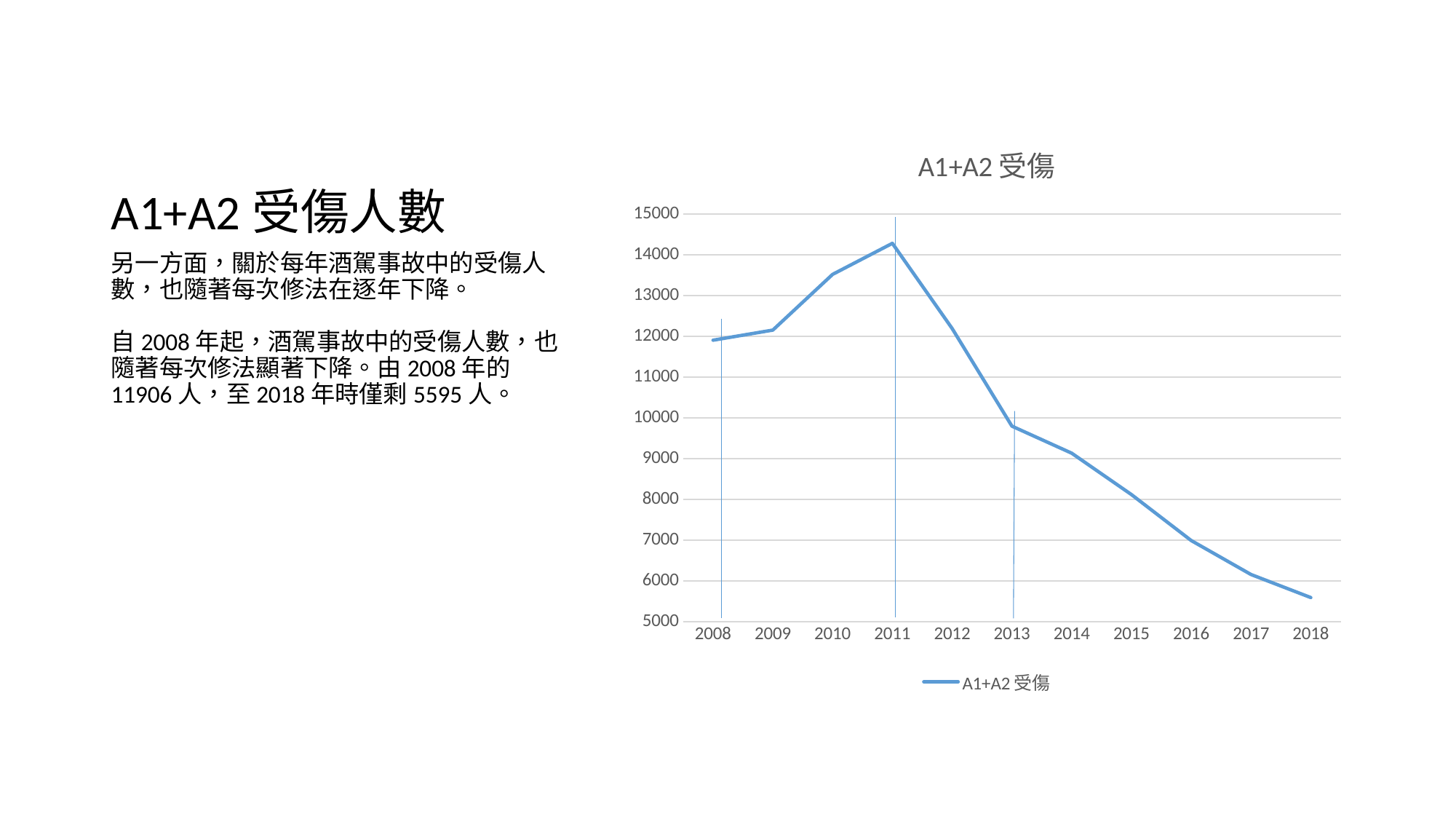

# A1+A2受傷人數

### Chart:

| Category | A1+A2受傷 |
|---|---|
| 2008 | 11906.0 |
| 2009 | 12154.0 |
| 2010 | 13520.0 |
| 2011 | 14281.0 |
| 2012 | 12193.0 |
| 2013 | 9798.0 |
| 2014 | 9135.0 |
| 2015 | 8120.0 |
| 2016 | 6993.0 |
| 2017 | 6160.0 |
| 2018 | 5595.0 |
另一方面，關於每年酒駕事故中的受傷人數，也隨著每次修法在逐年下降。
自2008年起，酒駕事故中的受傷人數，也隨著每次修法顯著下降。由2008年的11906人，至2018年時僅剩5595人。